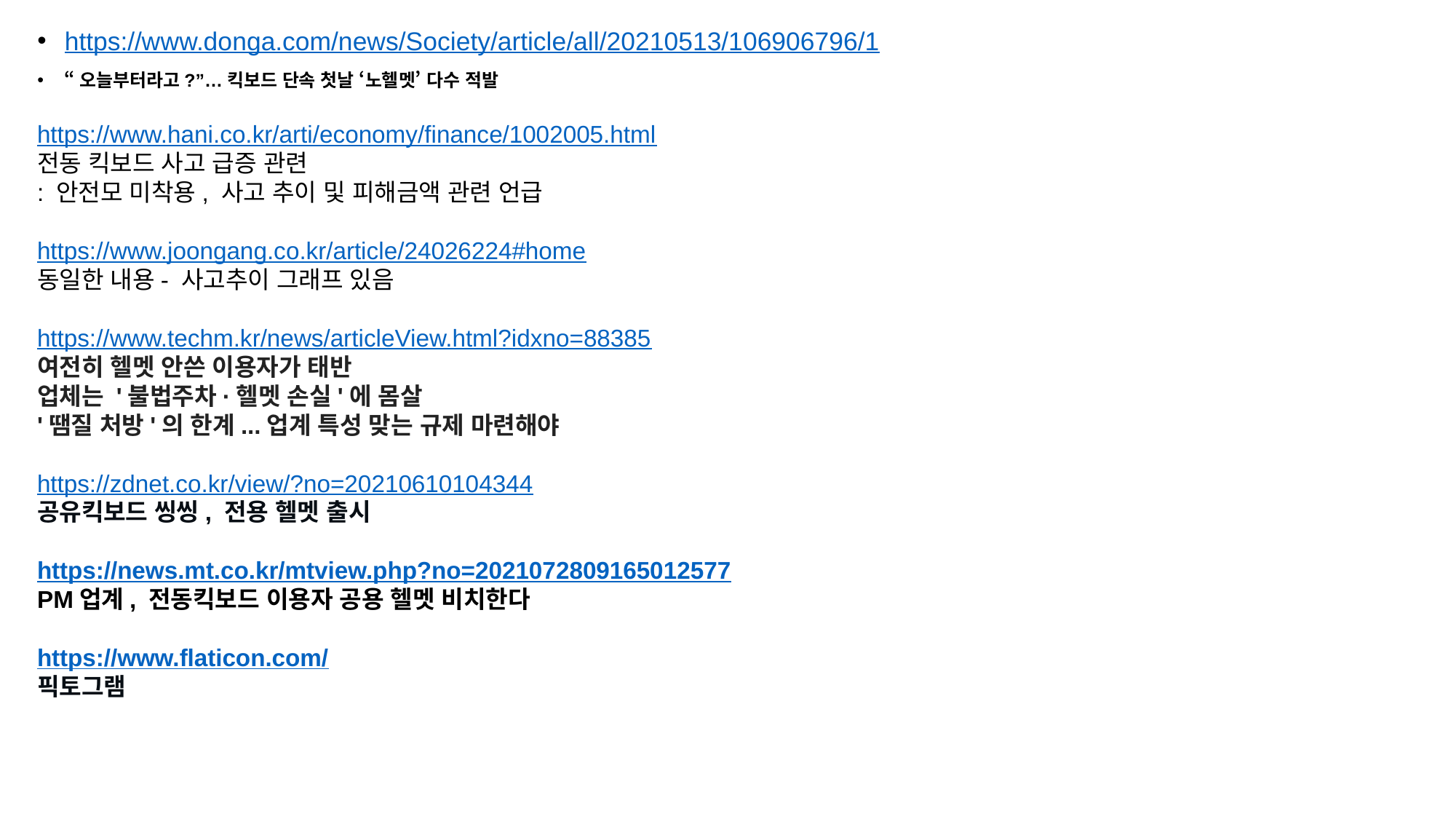

https://www.donga.com/news/Society/article/all/20210513/106906796/1
“오늘부터라고?”…킥보드 단속 첫날 ‘노헬멧’ 다수 적발

https://www.hani.co.kr/arti/economy/finance/1002005.html
전동 킥보드 사고 급증 관련
: 안전모 미착용, 사고 추이 및 피해금액 관련 언급

https://www.joongang.co.kr/article/24026224#home
동일한 내용- 사고추이 그래프 있음

https://www.techm.kr/news/articleView.html?idxno=88385
여전히 헬멧 안쓴 이용자가 태반
업체는 '불법주차·헬멧 손실'에 몸살
'땜질 처방'의 한계...업계 특성 맞는 규제 마련해야

https://zdnet.co.kr/view/?no=20210610104344
공유킥보드 씽씽, 전용 헬멧 출시

https://news.mt.co.kr/mtview.php?no=2021072809165012577
PM업계, 전동킥보드 이용자 공용 헬멧 비치한다

https://www.flaticon.com/
픽토그램